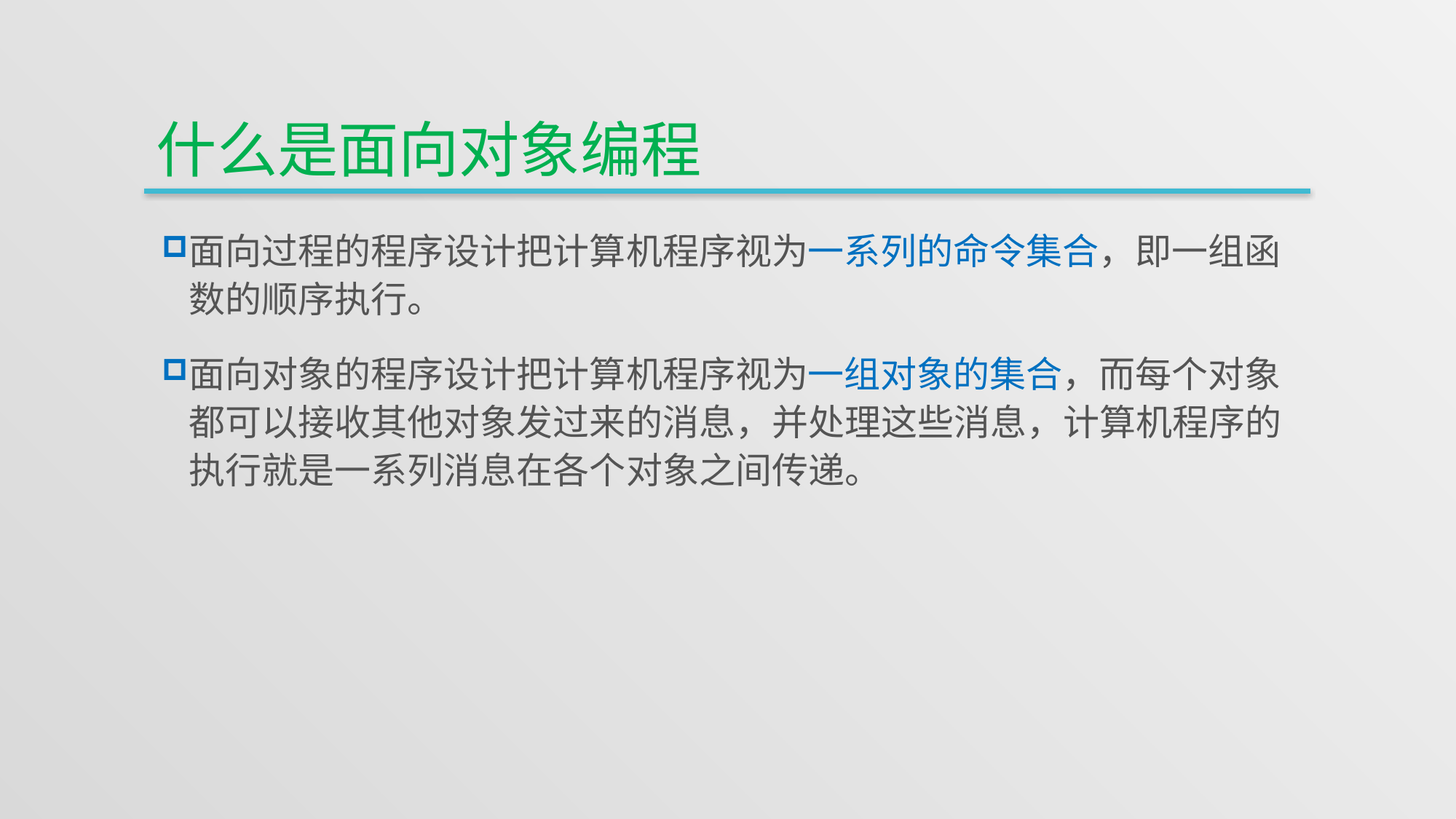

# 什么是面向对象编程
面向过程的程序设计把计算机程序视为一系列的命令集合，即一组函数的顺序执行。
面向对象的程序设计把计算机程序视为一组对象的集合，而每个对象都可以接收其他对象发过来的消息，并处理这些消息，计算机程序的执行就是一系列消息在各个对象之间传递。